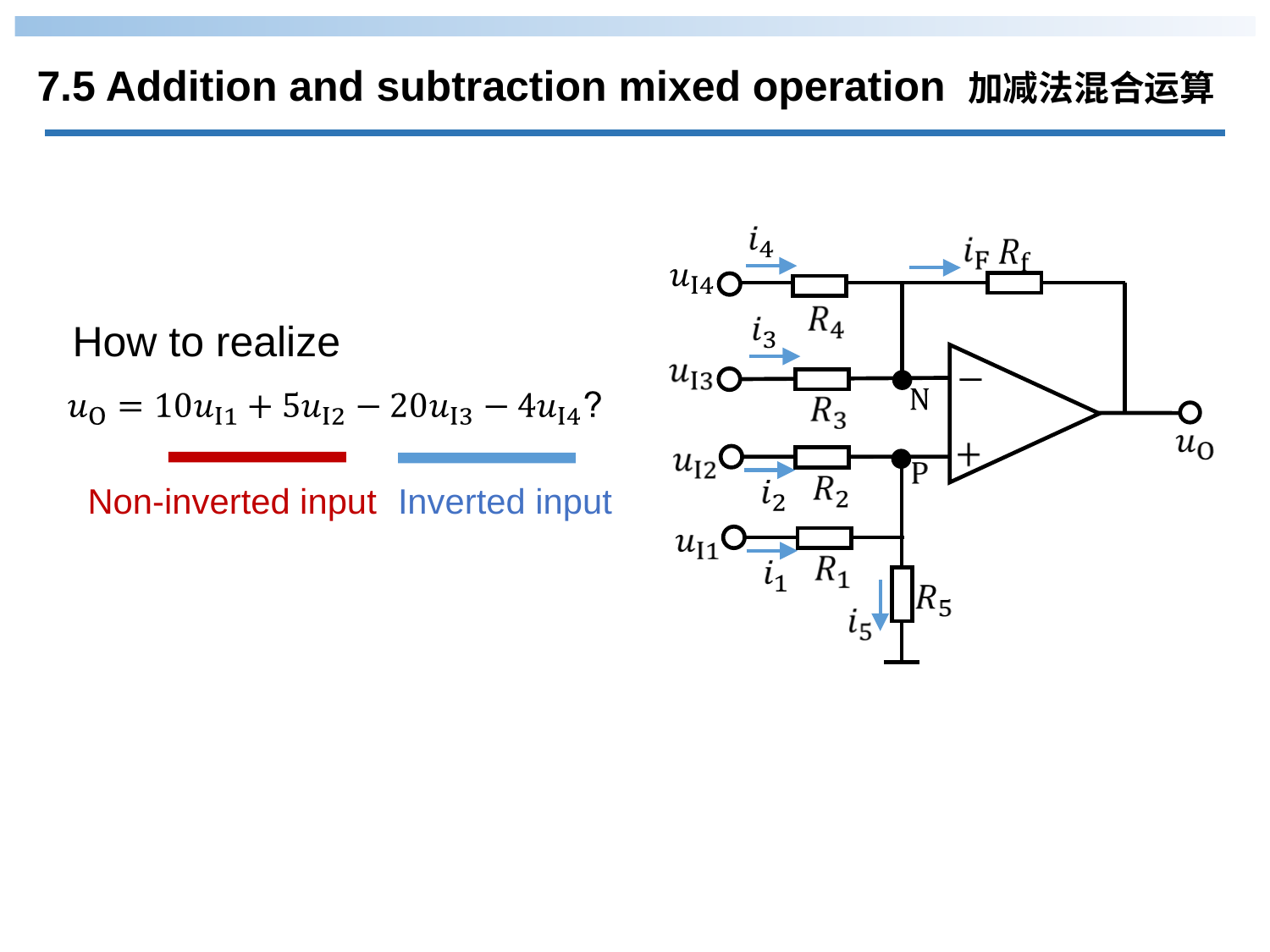

7.5 Addition and subtraction mixed operation 加减法混合运算

How to realize

Inverted input
Non-inverted input